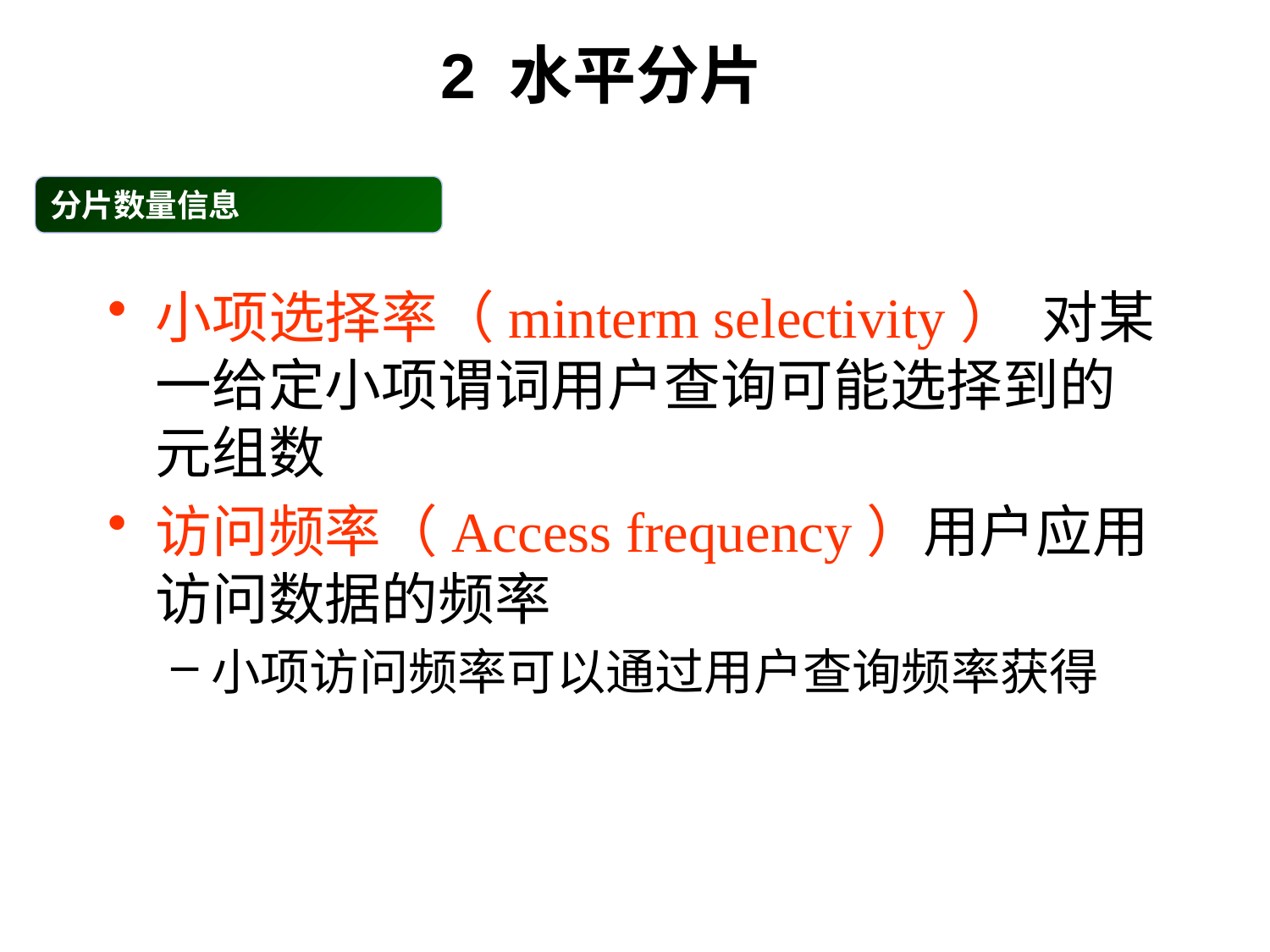

2 水平分片

分片数量信息
小项选择率（minterm selectivity）  对某一给定小项谓词用户查询可能选择到的元组数
访问频率（Access frequency）用户应用访问数据的频率
小项访问频率可以通过用户查询频率获得